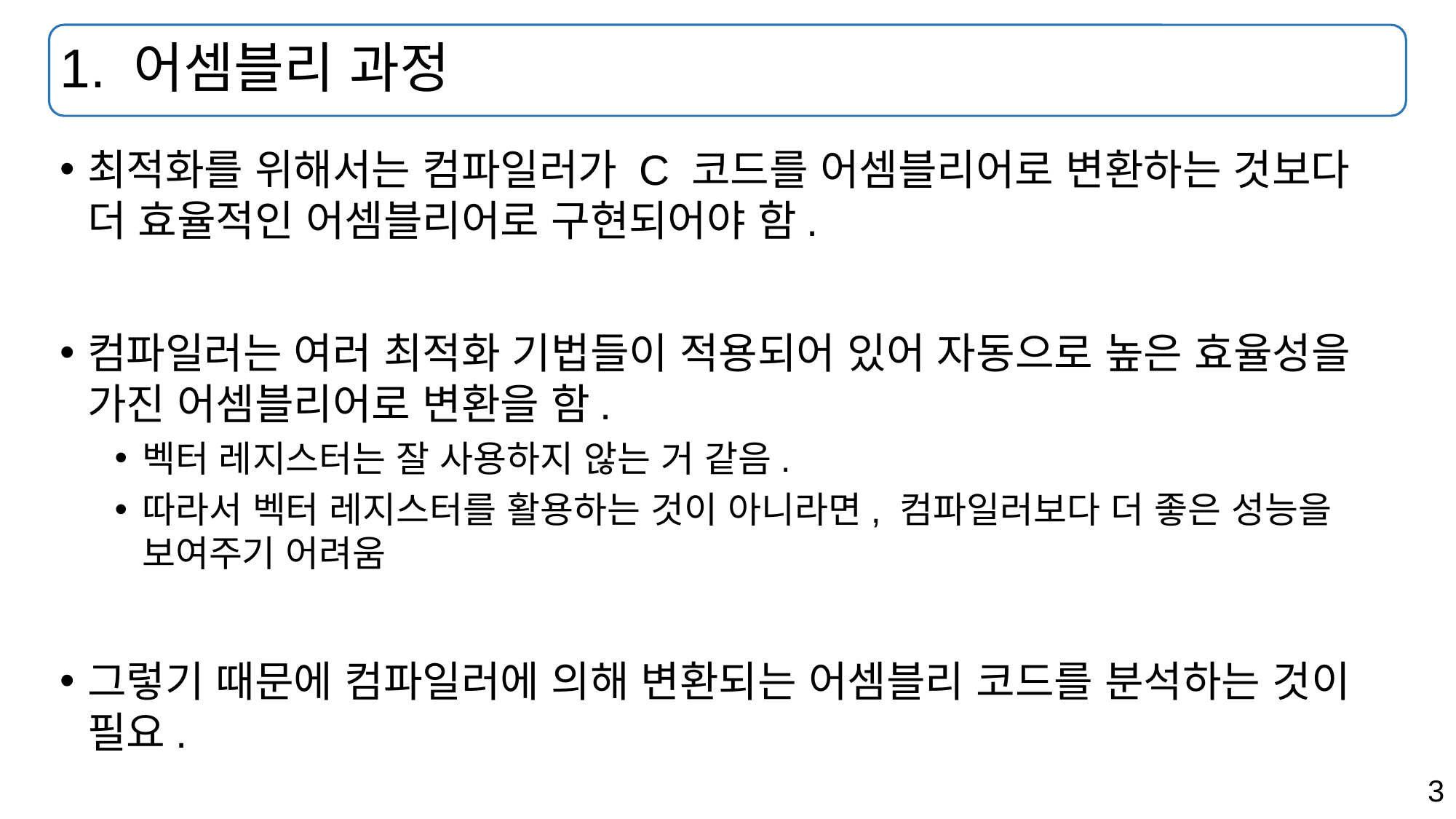

# 1. 어셈블리 과정
최적화를 위해서는 컴파일러가 C 코드를 어셈블리어로 변환하는 것보다 더 효율적인 어셈블리어로 구현되어야 함.

컴파일러는 여러 최적화 기법들이 적용되어 있어 자동으로 높은 효율성을 가진 어셈블리어로 변환을 함.
벡터 레지스터는 잘 사용하지 않는 거 같음.
따라서 벡터 레지스터를 활용하는 것이 아니라면, 컴파일러보다 더 좋은 성능을 보여주기 어려움

그렇기 때문에 컴파일러에 의해 변환되는 어셈블리 코드를 분석하는 것이 필요.